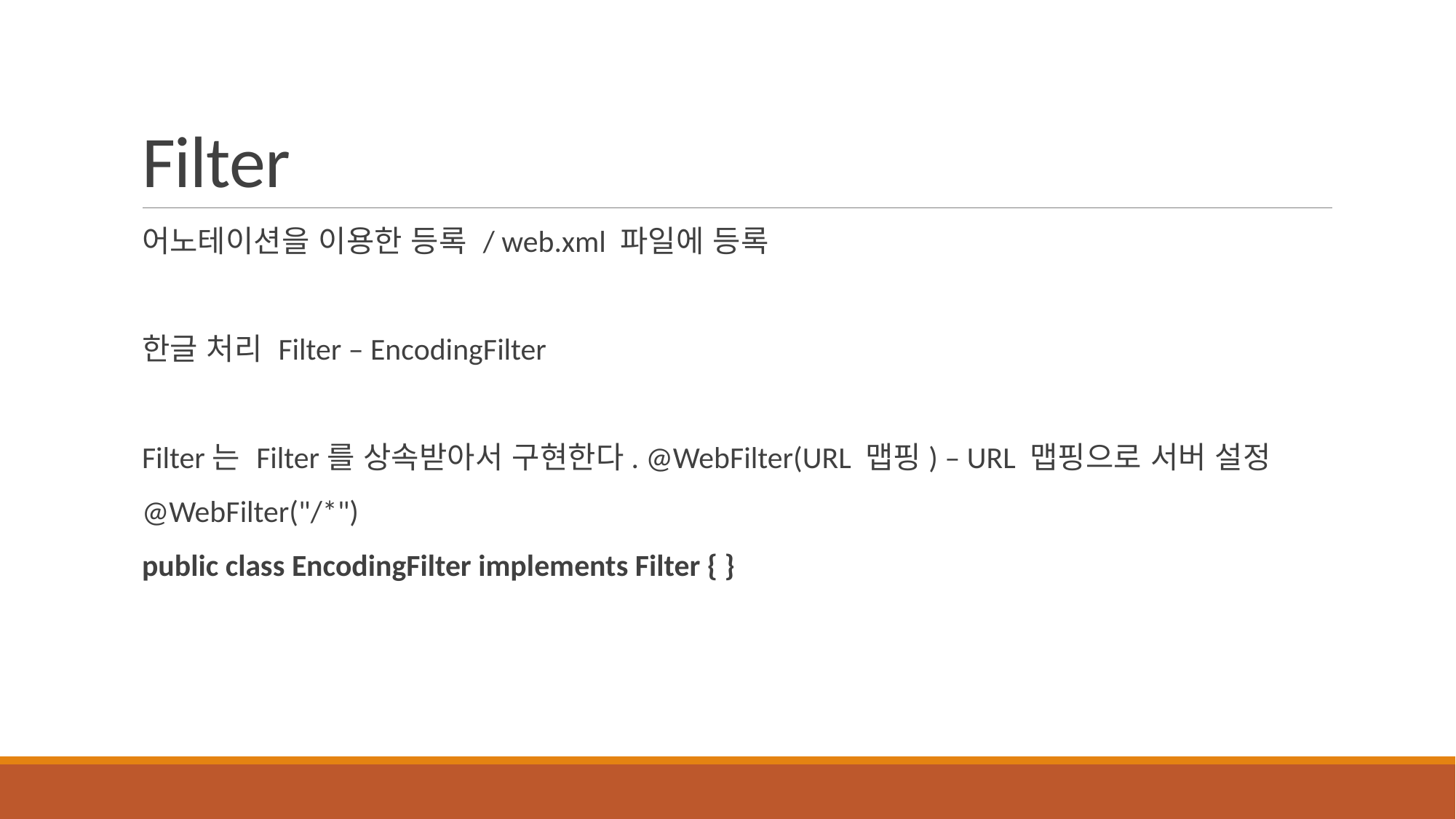

# Filter
어노테이션을 이용한 등록 / web.xml 파일에 등록

한글 처리 Filter – EncodingFilter

Filter는 Filter를 상속받아서 구현한다. @WebFilter(URL 맵핑) – URL 맵핑으로 서버 설정
@WebFilter("/*")
public class EncodingFilter implements Filter { }